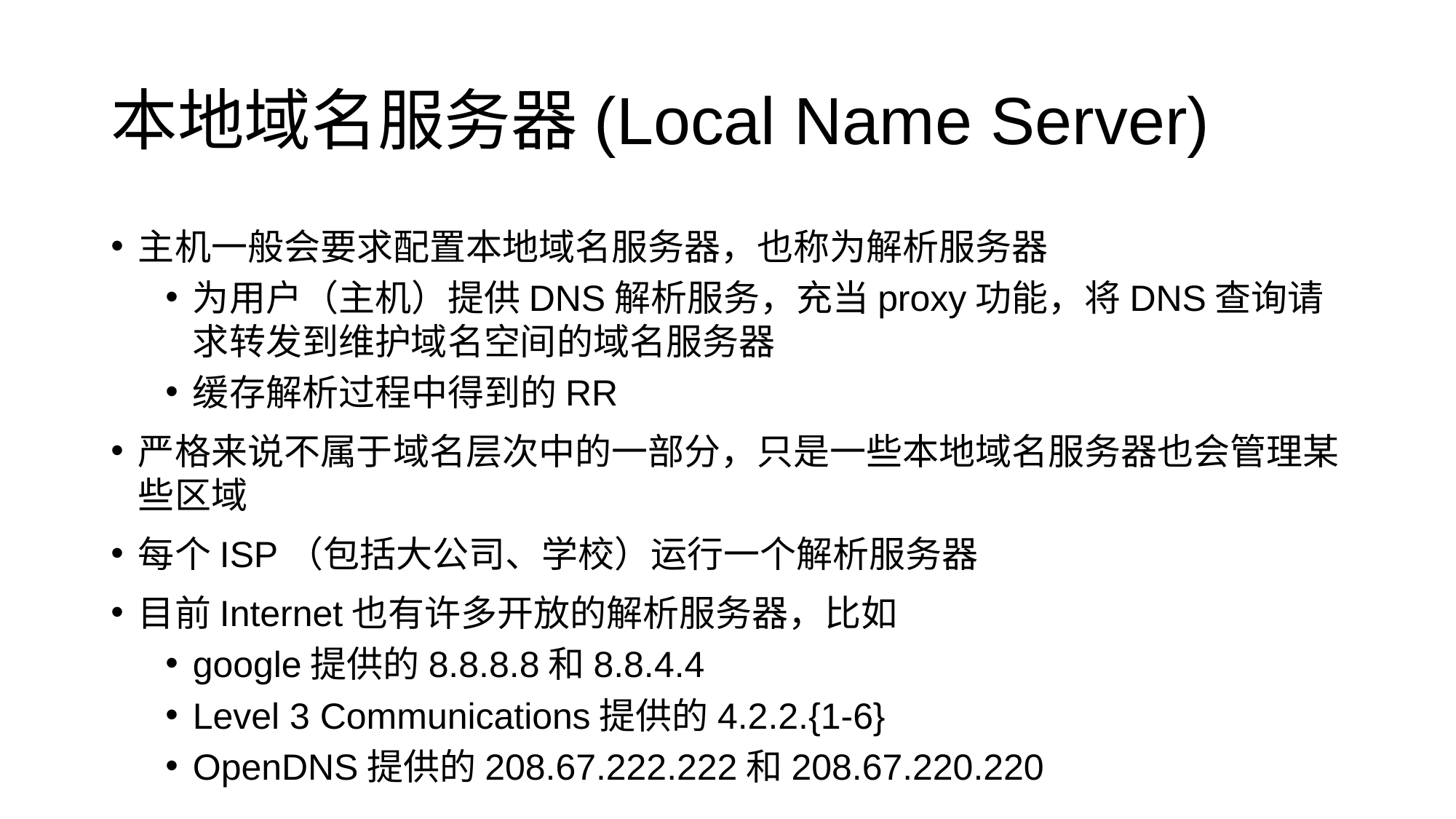

# 本地域名服务器(Local Name Server)
主机一般会要求配置本地域名服务器，也称为解析服务器
为用户（主机）提供DNS解析服务，充当proxy功能，将DNS查询请求转发到维护域名空间的域名服务器
缓存解析过程中得到的RR
严格来说不属于域名层次中的一部分，只是一些本地域名服务器也会管理某些区域
每个ISP（包括大公司、学校）运行一个解析服务器
目前Internet也有许多开放的解析服务器，比如
google提供的8.8.8.8和8.8.4.4
Level 3 Communications提供的4.2.2.{1-6}
OpenDNS提供的208.67.222.222和208.67.220.220